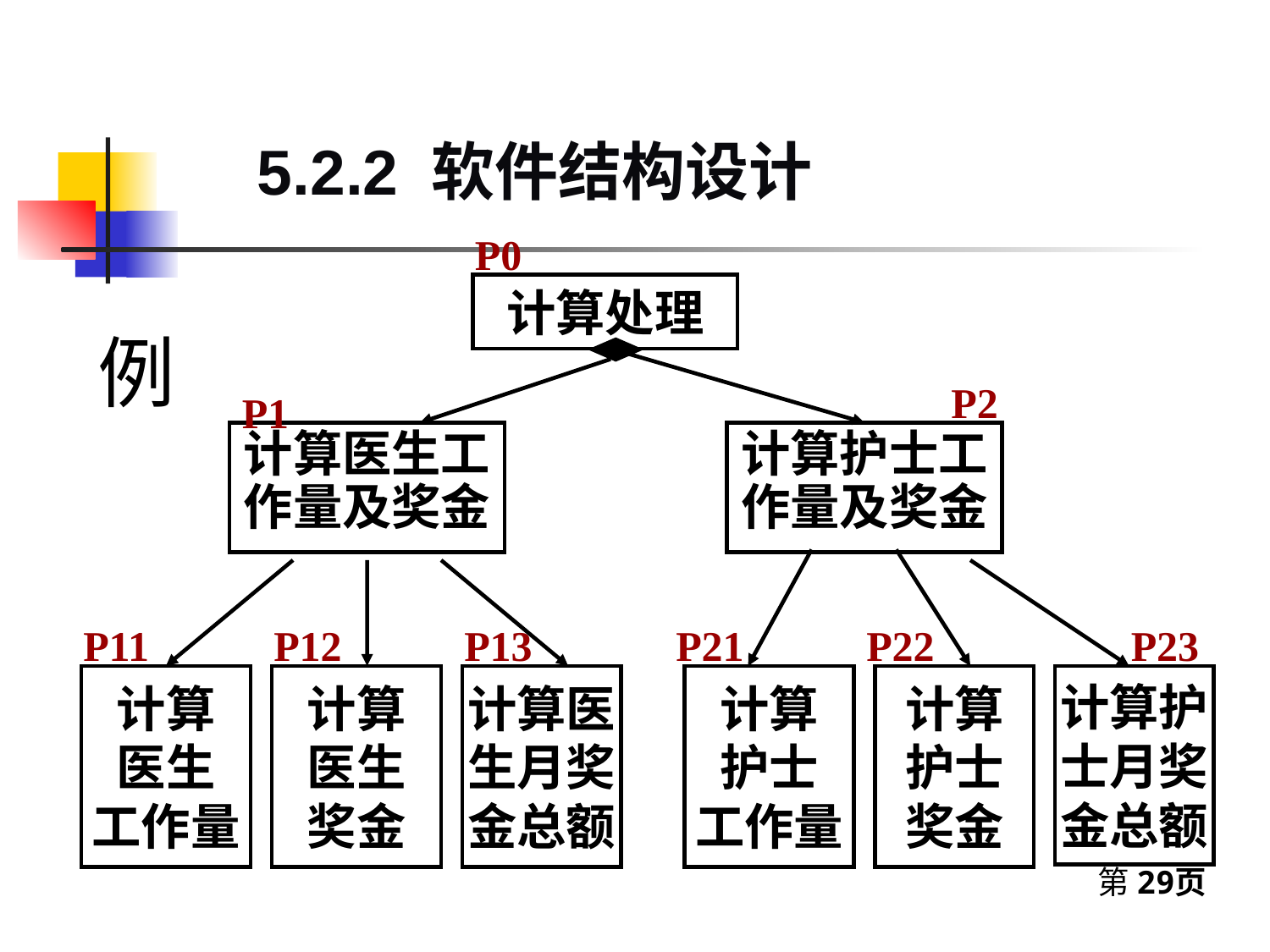

5.2.2 软件结构设计
控制结构图示例
P0
计算处理
例

P2
P1
计算医生工作量及奖金
计算护士工作量及奖金

P11
P12
P13
P21
P22
P23
计算
医生
工作量
计算
医生
奖金
计算医
生月奖
金总额
计算
护士
工作量
计算
护士
奖金
计算护
士月奖
金总额